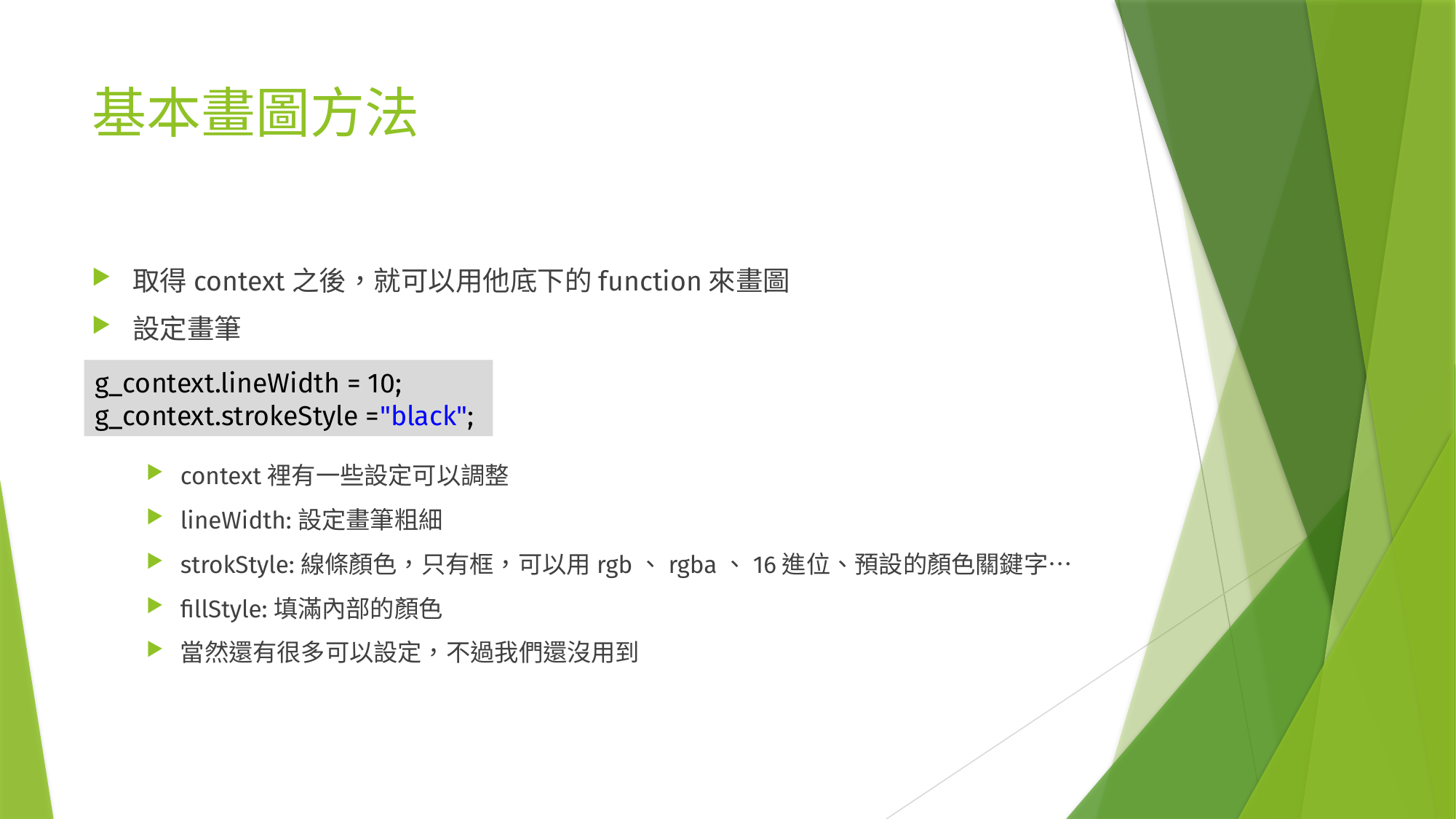

# 基本畫圖方法
取得context之後，就可以用他底下的function來畫圖
設定畫筆

context裡有一些設定可以調整
lineWidth:設定畫筆粗細
strokStyle:線條顏色，只有框，可以用rgb、rgba、16進位、預設的顏色關鍵字…
fillStyle:填滿內部的顏色
當然還有很多可以設定，不過我們還沒用到

g_context.lineWidth = 10;
g_context.strokeStyle ="black";